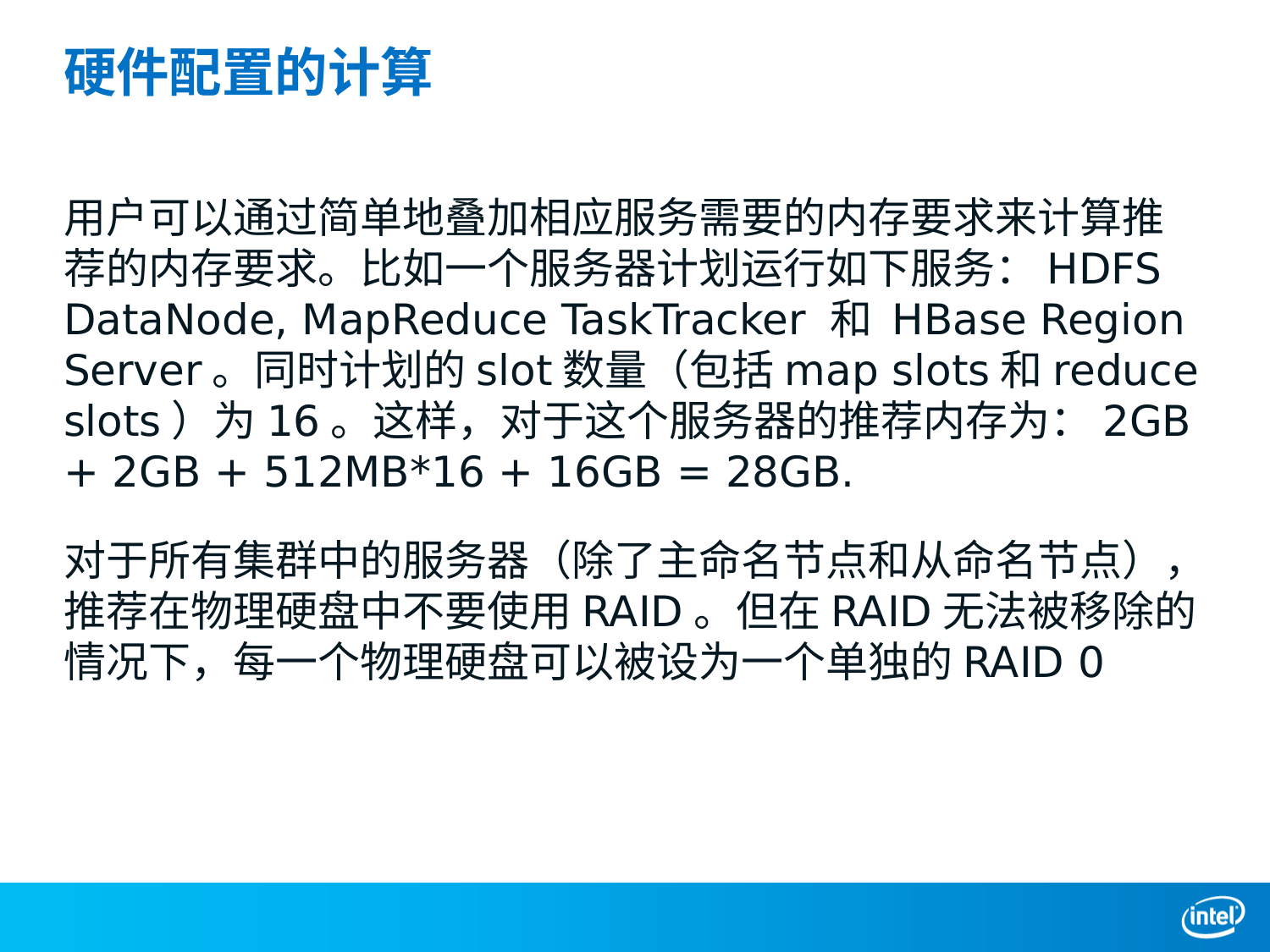

# 硬件配置的计算
用户可以通过简单地叠加相应服务需要的内存要求来计算推荐的内存要求。比如一个服务器计划运行如下服务：HDFS DataNode, MapReduce TaskTracker 和 HBase Region Server。同时计划的slot数量（包括map slots和reduce slots）为16。这样，对于这个服务器的推荐内存为：2GB + 2GB + 512MB*16 + 16GB = 28GB.
对于所有集群中的服务器（除了主命名节点和从命名节点），推荐在物理硬盘中不要使用RAID。但在RAID无法被移除的情况下，每一个物理硬盘可以被设为一个单独的RAID 0